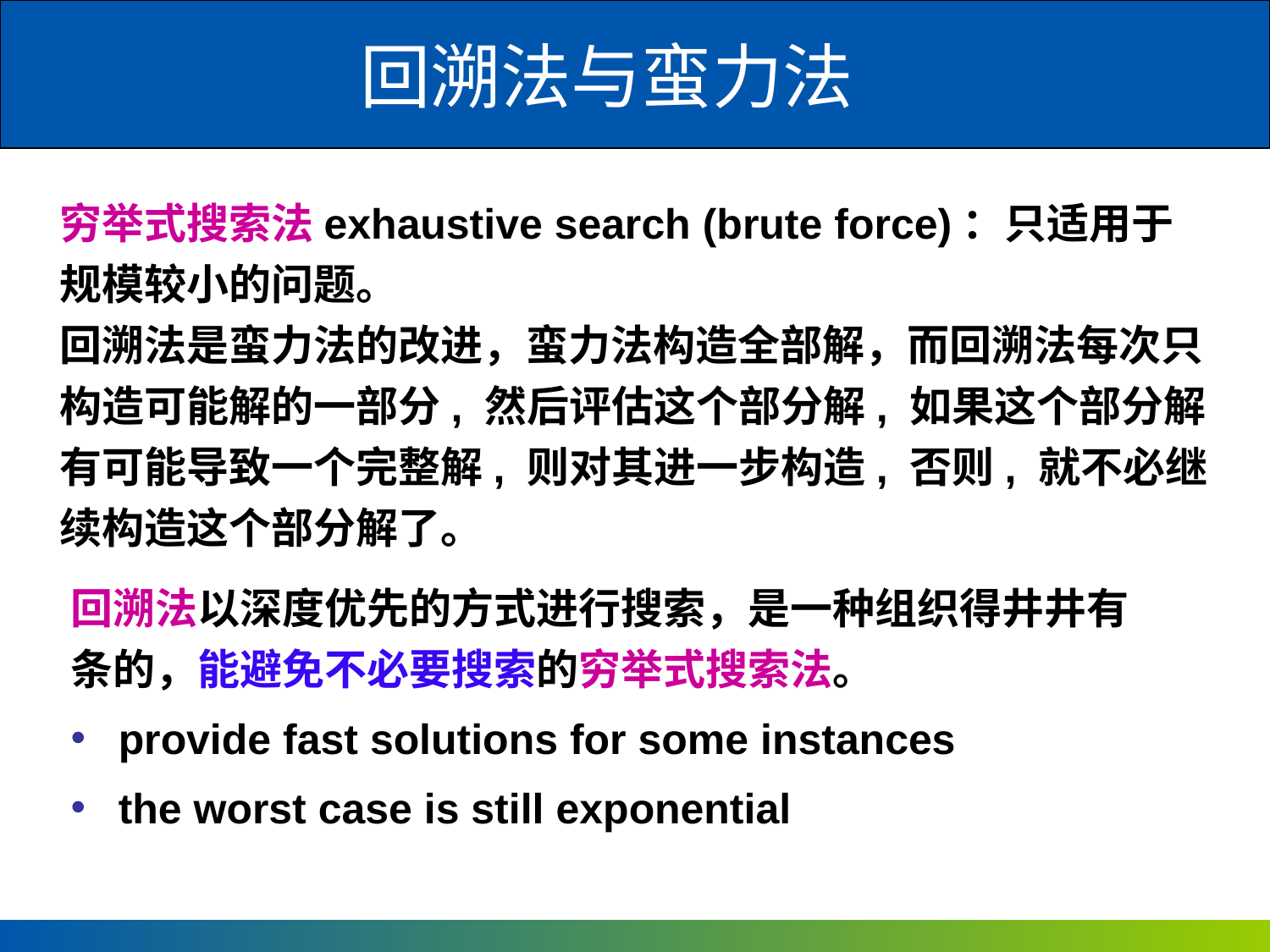

回溯法与蛮力法
穷举式搜索法exhaustive search (brute force)：只适用于规模较小的问题。
回溯法是蛮力法的改进，蛮力法构造全部解，而回溯法每次只构造可能解的一部分, 然后评估这个部分解, 如果这个部分解有可能导致一个完整解, 则对其进一步构造, 否则, 就不必继续构造这个部分解了。

回溯法以深度优先的方式进行搜索，是一种组织得井井有条的，能避免不必要搜索的穷举式搜索法。
provide fast solutions for some instances
the worst case is still exponential